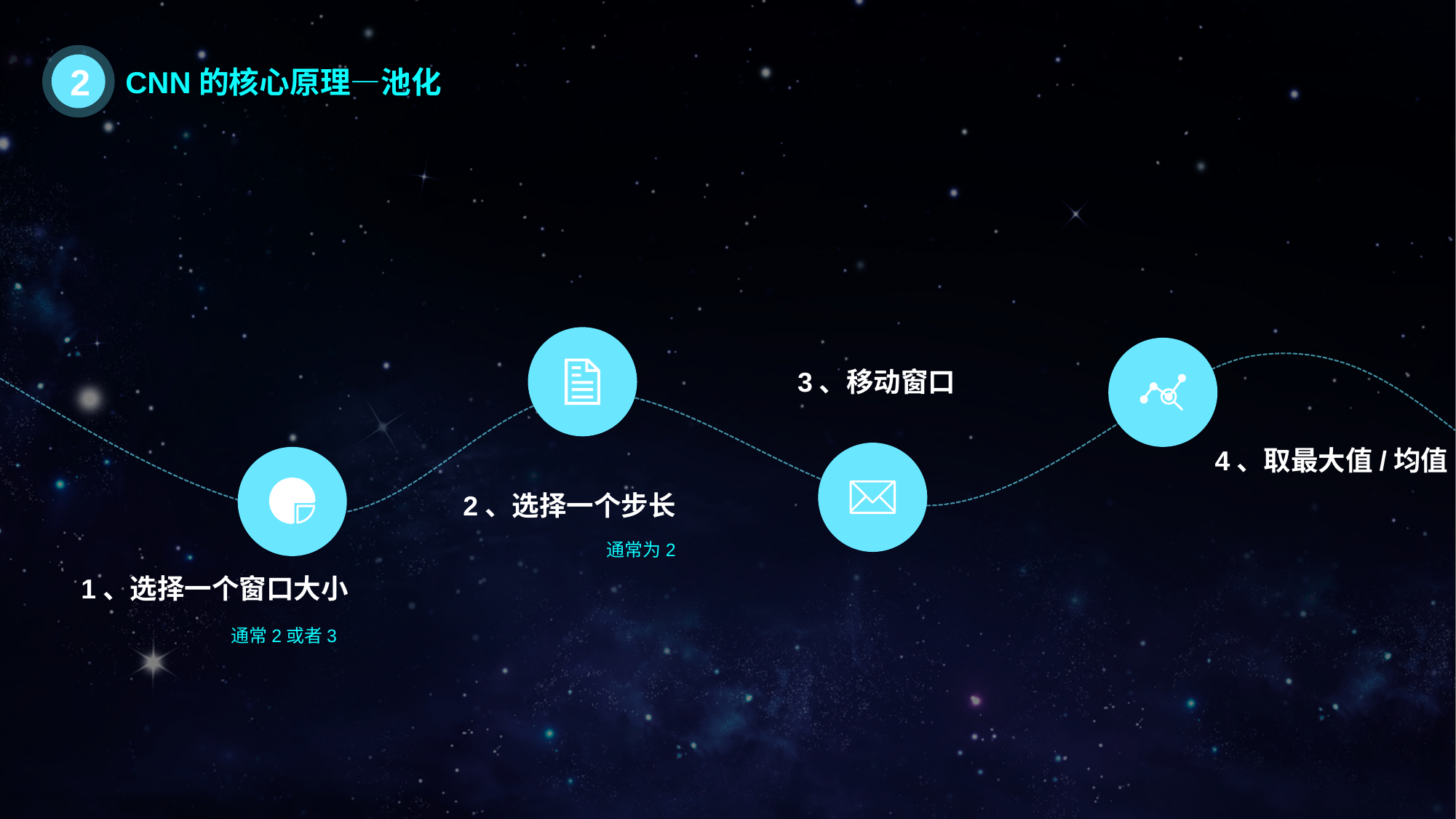

2
CNN的核心原理—池化

3、移动窗口
4、取最大值/均值

2、选择一个步长
通常为2
1、选择一个窗口大小
通常2或者3